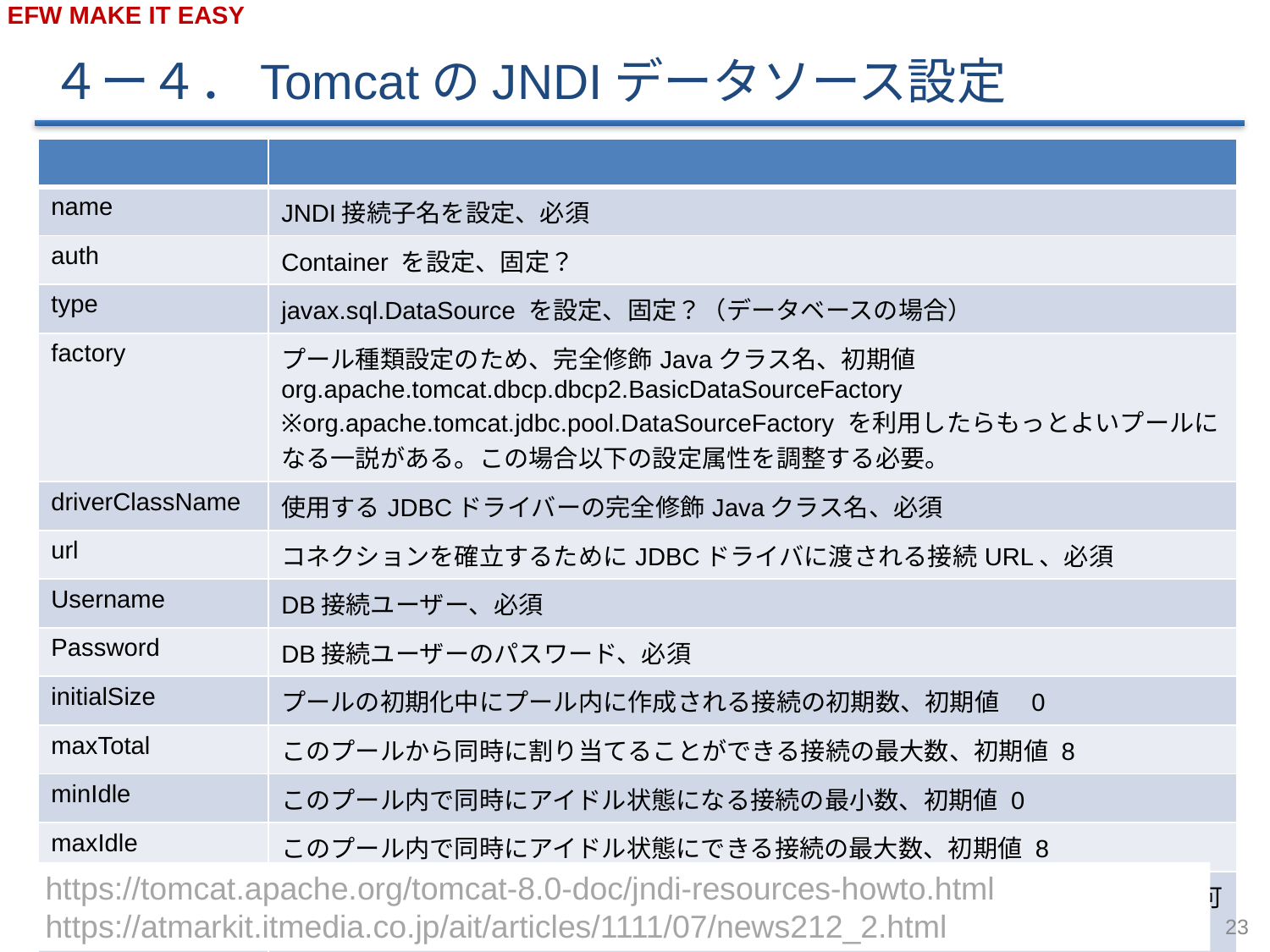

４ー４．TomcatのJNDIデータソース設定
|  |  |
| --- | --- |
| name | JNDI接続子名を設定、必須 |
| auth | Container を設定、固定？ |
| type | javax.sql.DataSource を設定、固定？（データベースの場合） |
| factory | プール種類設定のため、完全修飾Javaクラス名、初期値org.apache.tomcat.dbcp.dbcp2.BasicDataSourceFactory ※ org.apache.tomcat.jdbc.pool.DataSourceFactory を利用したらもっとよいプールになる一説がある。この場合以下の設定属性を調整する必要。 |
| driverClassName | 使用するJDBCドライバーの完全修飾Javaクラス名、必須 |
| url | コネクションを確立するためにJDBCドライバに渡される接続URL、必須 |
| Username | DB接続ユーザー、必須 |
| Password | DB接続ユーザーのパスワード、必須 |
| initialSize | プールの初期化中にプール内に作成される接続の初期数、初期値　0 |
| maxTotal | このプールから同時に割り当てることができる接続の最大数、初期値 8 |
| minIdle | このプール内で同時にアイドル状態になる接続の最小数、初期値 0 |
| maxIdle | このプール内で同時にアイドル状態にできる接続の最大数、初期値 8 |
| maxWaitMillis | 例外をスローする前に、プールが接続が返されるまで待機する最大ミリ秒数 (使用可能な接続がない場合)、初期値 -1 |
| ・・・ |  |
https://tomcat.apache.org/tomcat-8.0-doc/jndi-resources-howto.html
https://atmarkit.itmedia.co.jp/ait/articles/1111/07/news212_2.html
23